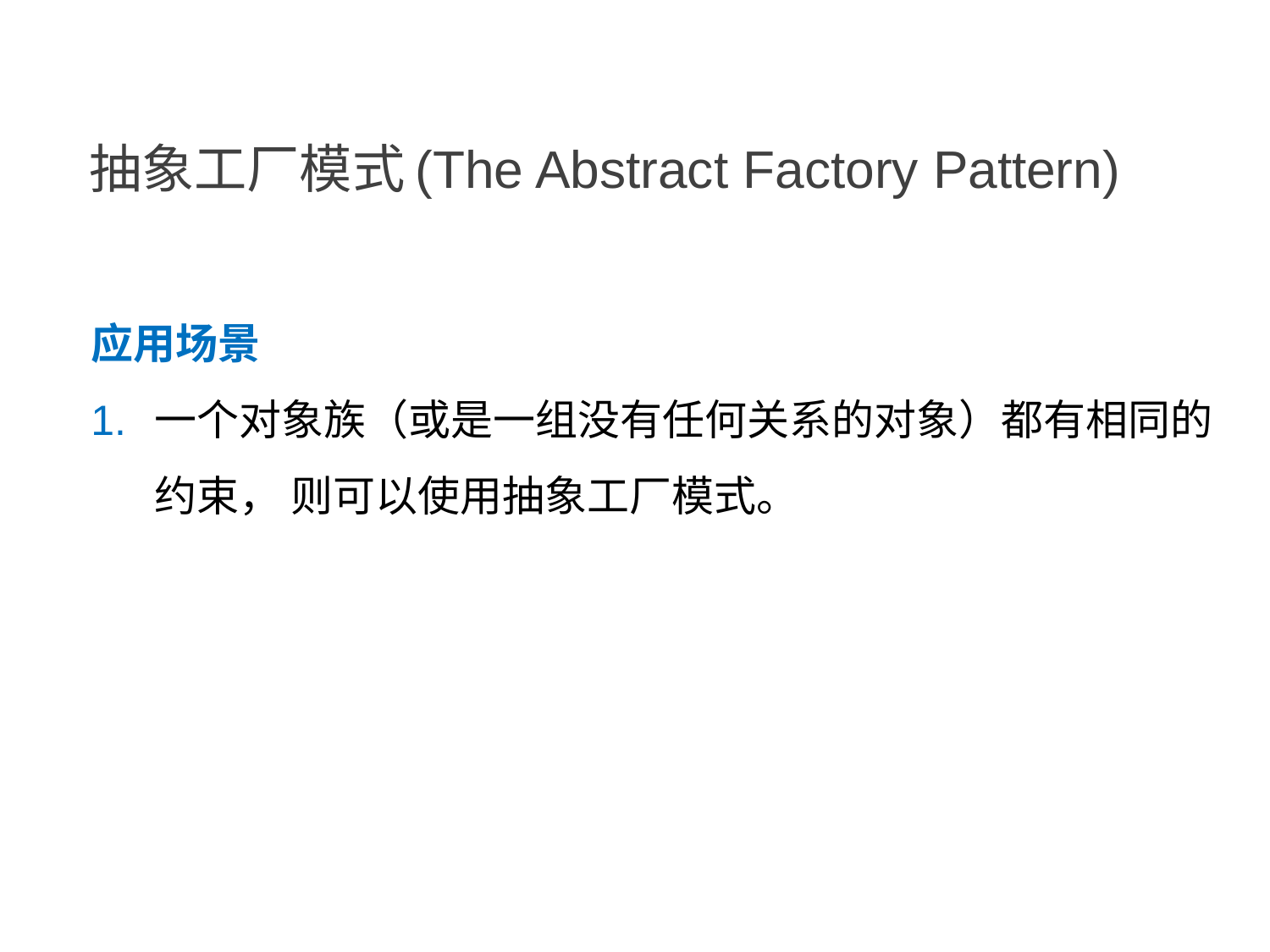

抽象工厂模式(The Abstract Factory Pattern)
应用场景
一个对象族（或是一组没有任何关系的对象）都有相同的约束， 则可以使用抽象工厂模式。